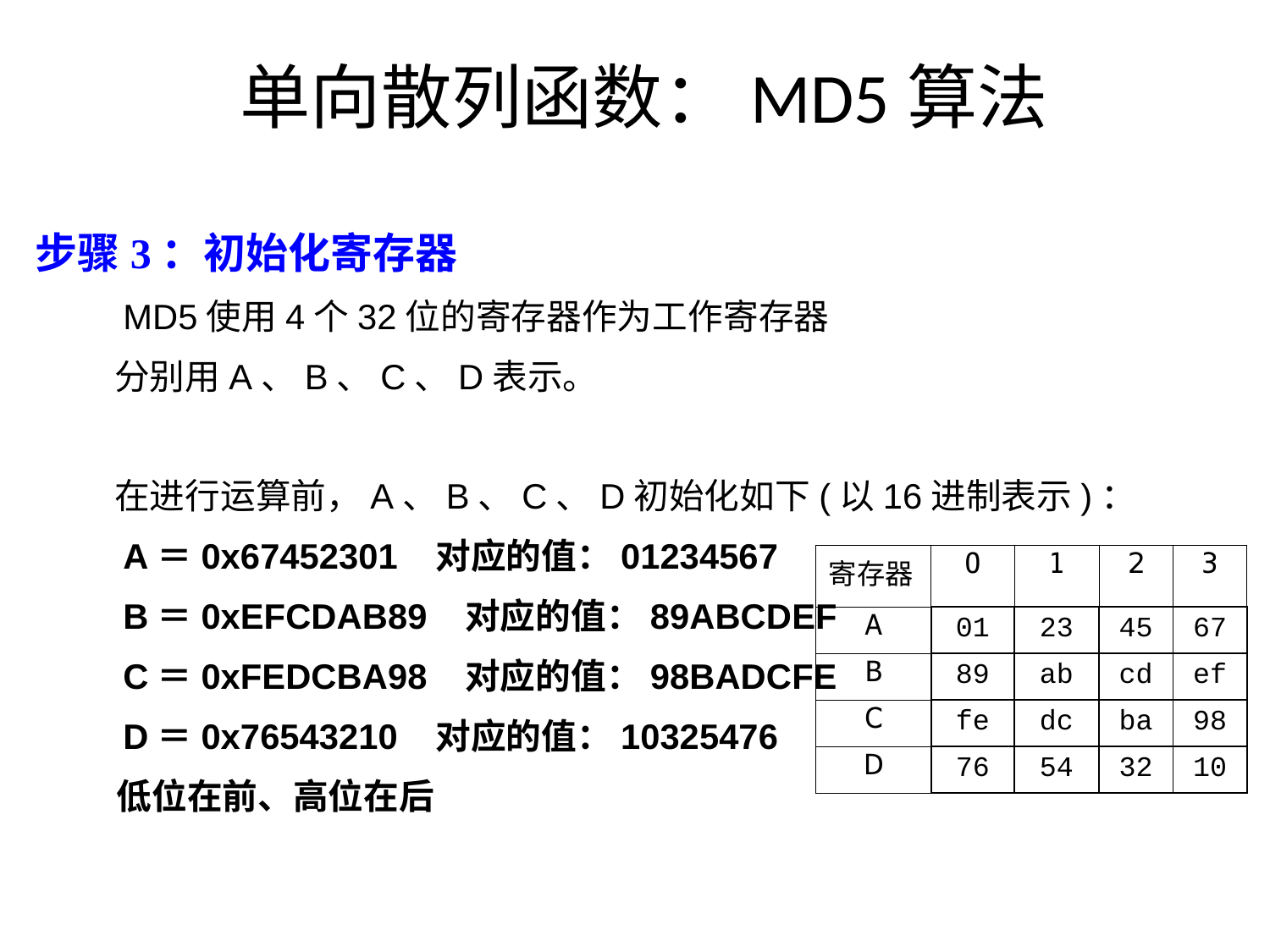

# 单向散列函数：MD5算法
步骤3：初始化寄存器
         MD5使用4个32位的寄存器作为工作寄存器
         分别用A、B、C、D表示。

         在进行运算前，A、B、C、D初始化如下(以16进制表示)：
         A＝0x67452301   对应的值：01234567
         B＝0xEFCDAB89   对应的值：89ABCDEF
         C＝0xFEDCBA98   对应的值：98BADCFE
         D＝0x76543210   对应的值：10325476
         低位在前、高位在后
| 寄存器 | 0 | 1 | 2 | 3 |
| --- | --- | --- | --- | --- |
| A | 01 | 23 | 45 | 67 |
| B | 89 | ab | cd | ef |
| C | fe | dc | ba | 98 |
| D | 76 | 54 | 32 | 10 |